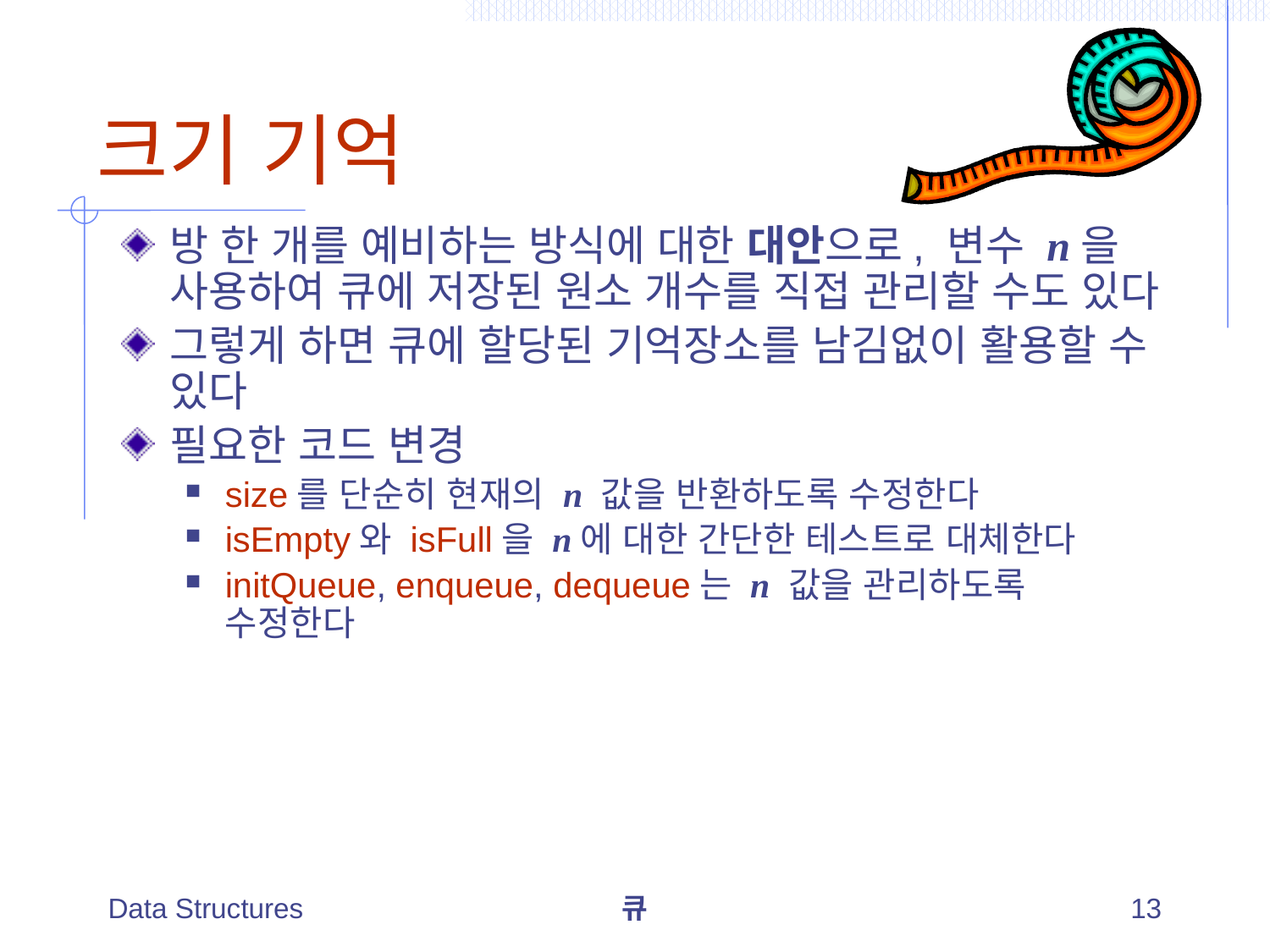

# 크기 기억

방 한 개를 예비하는 방식에 대한 대안으로, 변수 n을 사용하여 큐에 저장된 원소 개수를 직접 관리할 수도 있다
그렇게 하면 큐에 할당된 기억장소를 남김없이 활용할 수 있다
필요한 코드 변경
size를 단순히 현재의 n 값을 반환하도록 수정한다
isEmpty와 isFull을 n에 대한 간단한 테스트로 대체한다
initQueue, enqueue, dequeue는 n 값을 관리하도록 수정한다
Data Structures
큐
13